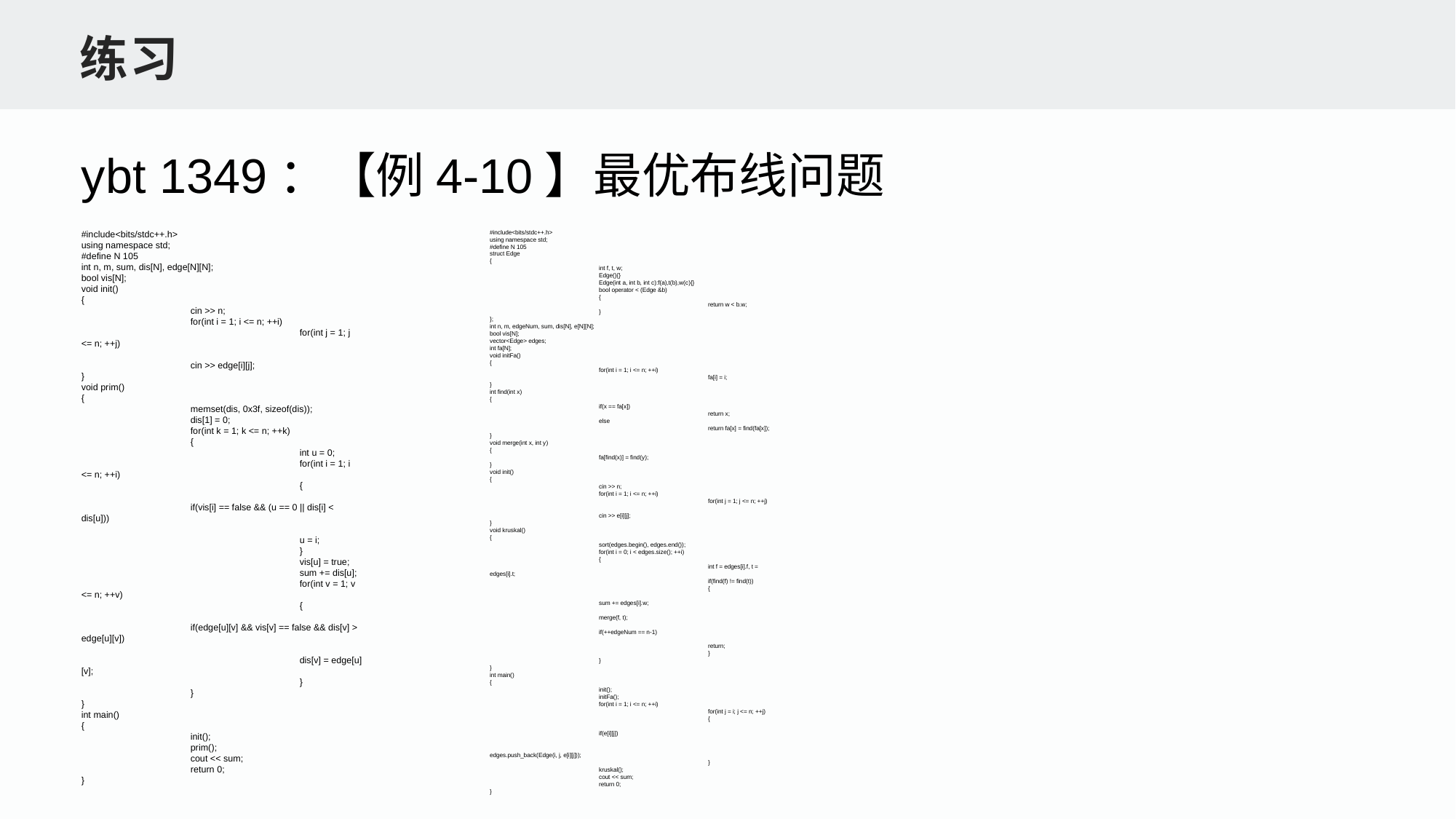

练习
ybt 1349：【例4-10】最优布线问题

#include<bits/stdc++.h>
using namespace std;
#define N 105
int n, m, sum, dis[N], edge[N][N];
bool vis[N];
void init()
{
	cin >> n;
	for(int i = 1; i <= n; ++i)
		for(int j = 1; j <= n; ++j)
			cin >> edge[i][j];
}
void prim()
{
	memset(dis, 0x3f, sizeof(dis));
	dis[1] = 0;
	for(int k = 1; k <= n; ++k)
	{
		int u = 0;
		for(int i = 1; i <= n; ++i)
		{
			if(vis[i] == false && (u == 0 || dis[i] < dis[u]))
				u = i;
		}
		vis[u] = true;
		sum += dis[u];
		for(int v = 1; v <= n; ++v)
		{
			if(edge[u][v] && vis[v] == false && dis[v] > edge[u][v])
				dis[v] = edge[u][v];
		}
	}
}
int main()
{
	init();
	prim();
	cout << sum;
	return 0;
}
#include<bits/stdc++.h>
using namespace std;
#define N 105
struct Edge
{
	int f, t, w;
	Edge(){}
	Edge(int a, int b, int c):f(a),t(b),w(c){}
	bool operator < (Edge &b)
	{
		return w < b.w;
	}
};
int n, m, edgeNum, sum, dis[N], e[N][N];
bool vis[N];
vector<Edge> edges;
int fa[N];
void initFa()
{
	for(int i = 1; i <= n; ++i)
		fa[i] = i;
}
int find(int x)
{
	if(x == fa[x])
		return x;
	else
		return fa[x] = find(fa[x]);
}
void merge(int x, int y)
{
	fa[find(x)] = find(y);
}
void init()
{
	cin >> n;
	for(int i = 1; i <= n; ++i)
		for(int j = 1; j <= n; ++j)
			cin >> e[i][j];
}
void kruskal()
{
	sort(edges.begin(), edges.end());
	for(int i = 0; i < edges.size(); ++i)
	{
		int f = edges[i].f, t = edges[i].t;
		if(find(f) != find(t))
		{
			sum += edges[i].w;
			merge(f, t);
			if(++edgeNum == n-1)
				return;
		}
	}
}
int main()
{
	init();
	initFa();
	for(int i = 1; i <= n; ++i)
		for(int j = i; j <= n; ++j)
		{
			if(e[i][j])
				edges.push_back(Edge(i, j, e[i][j]));
		}
	kruskal();
	cout << sum;
	return 0;
}
31